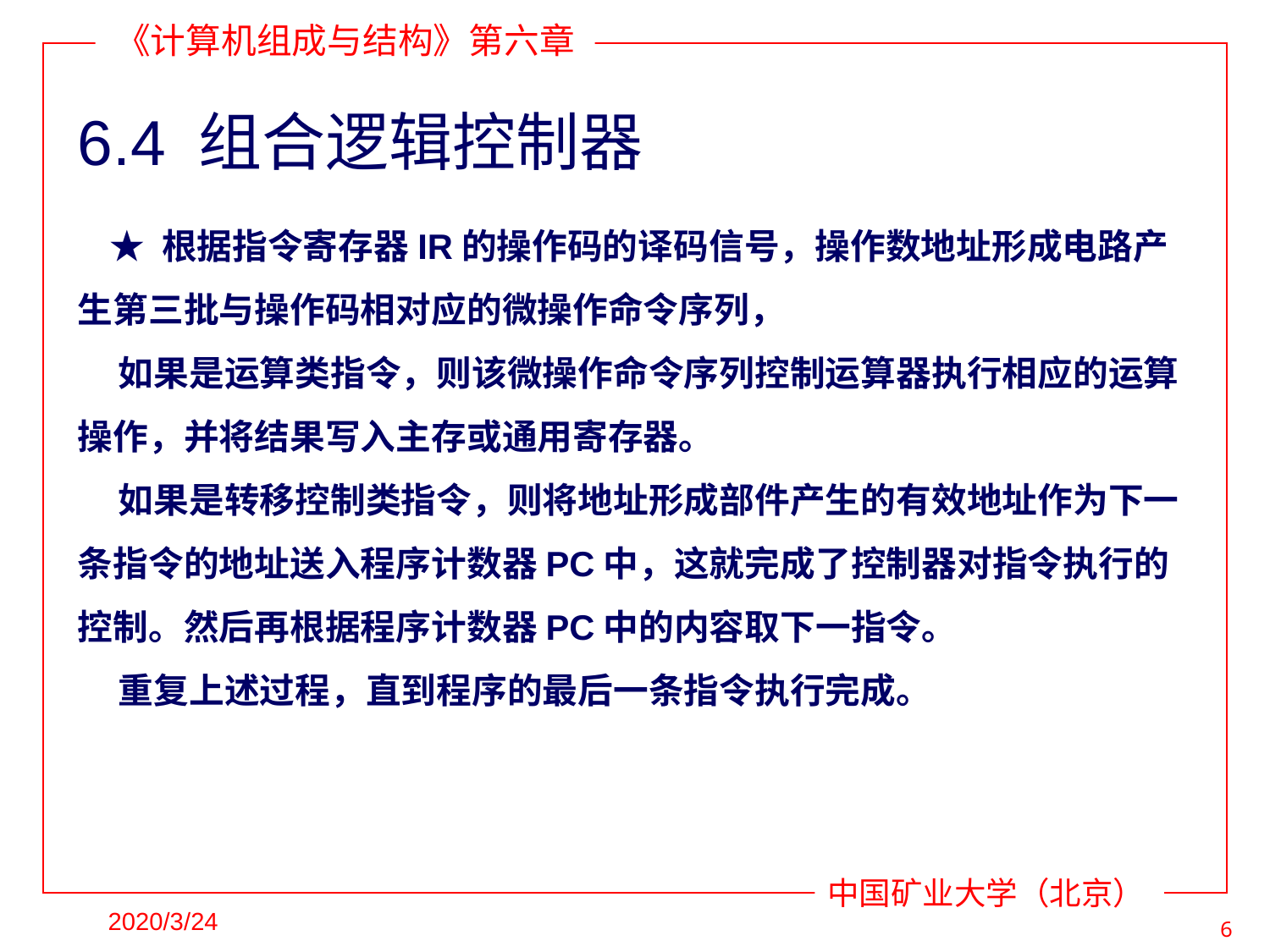

# 6.4 组合逻辑控制器
    ★ 根据指令寄存器IR的操作码的译码信号，操作数地址形成电路产生第三批与操作码相对应的微操作命令序列，
    如果是运算类指令，则该微操作命令序列控制运算器执行相应的运算操作，并将结果写入主存或通用寄存器。
    如果是转移控制类指令，则将地址形成部件产生的有效地址作为下一条指令的地址送入程序计数器PC中，这就完成了控制器对指令执行的控制。然后再根据程序计数器PC中的内容取下一指令。
    重复上述过程，直到程序的最后一条指令执行完成。
2020/3/24